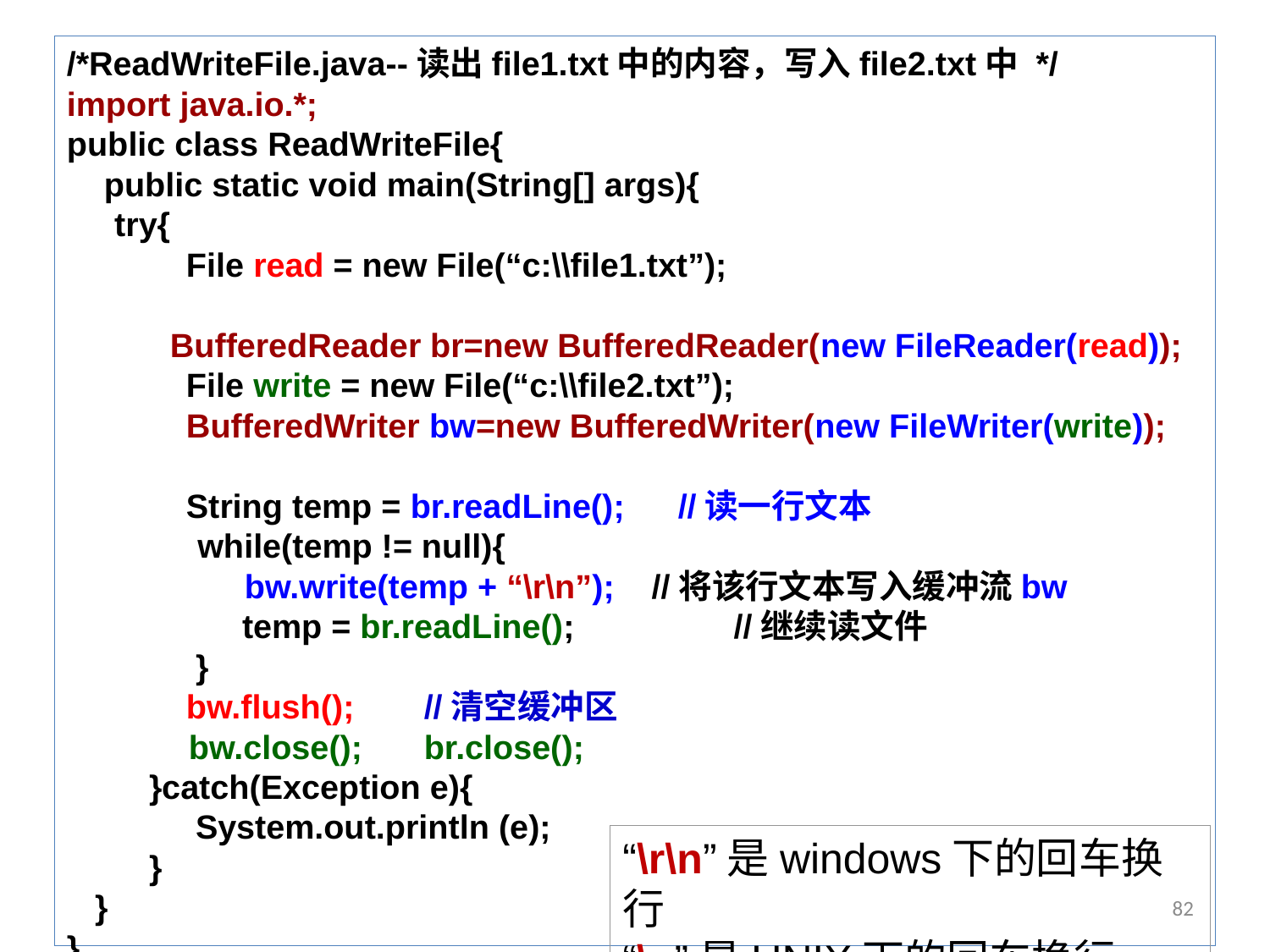

/*ReadWriteFile.java--读出file1.txt中的内容，写入file2.txt中 */
import java.io.*;
public class ReadWriteFile{
    public static void main(String[] args){
try{
      File read = new File(“c:\\file1.txt”);
		BufferedReader br=new BufferedReader(new FileReader(read));
      File write = new File(“c:\\file2.txt”);
      BufferedWriter bw=new BufferedWriter(new FileWriter(write));

      String temp = br.readLine();	//读一行文本
  while(temp != null){ 		    
        bw.write(temp + “\r\n”);    //将该行文本写入缓冲流bw
            temp = br.readLine(); 	      //继续读文件
       }
      bw.flush();	//清空缓冲区
 	  bw.close(); 	br.close();
  }catch(Exception e){
       System.out.println (e);
  }
   }
}

“\r\n”是windows下的回车换行
“\n”是UNIX下的回车换行
82